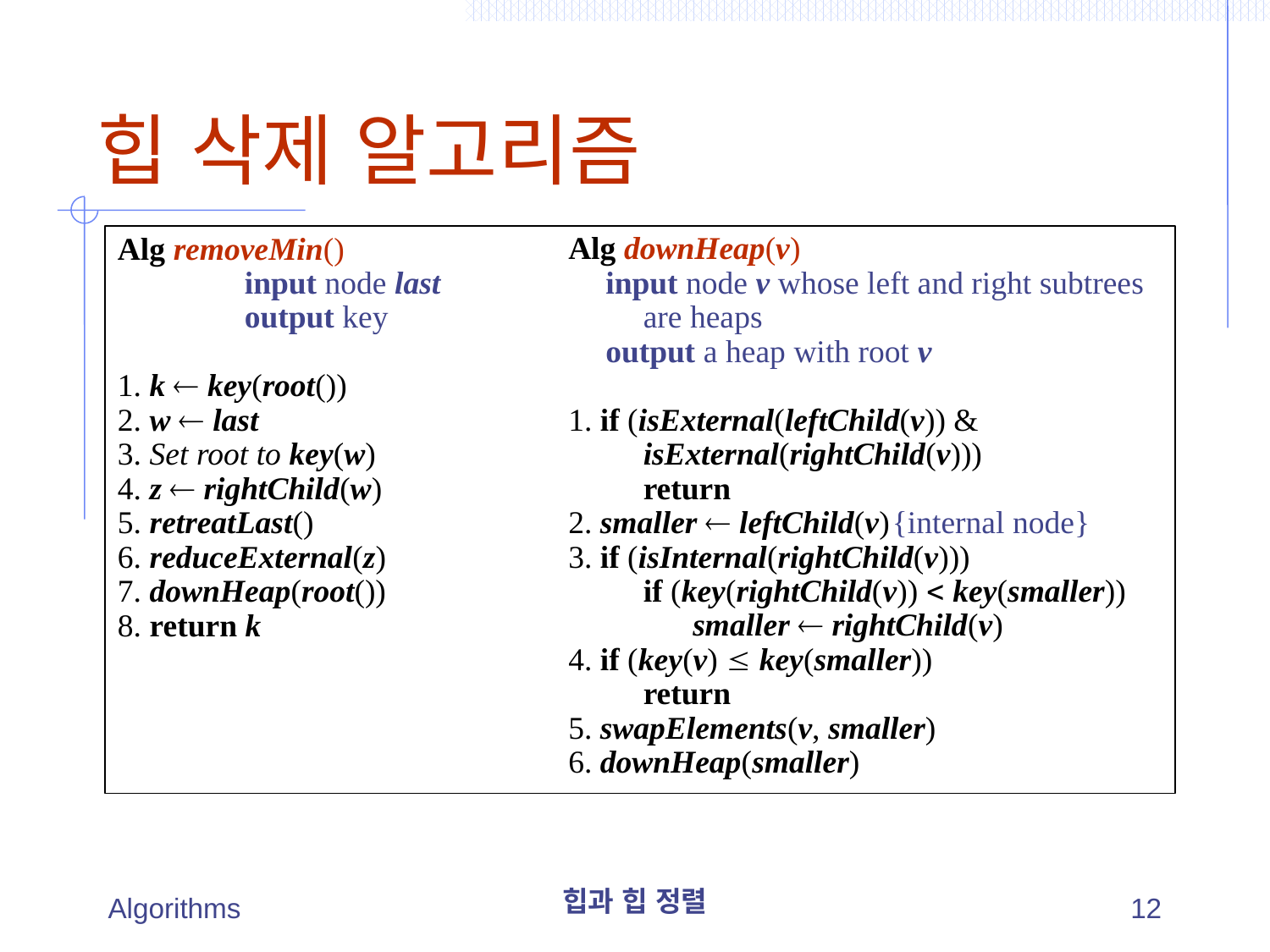

# 힙 삭제 알고리즘

Alg removeMin()
	input node last
	output key

1. k ← key(root())
2. w ← last
3. Set root to key(w)
4. z ← rightChild(w)
5. retreatLast()
6. reduceExternal(z)
7. downHeap(root())
8. return k
Alg downHeap(v)
	input node v whose left and right subtrees 		are heaps
	output a heap with root v

1. if (isExternal(leftChild(v)) & 					isExternal(rightChild(v)))
		return
2. smaller ← leftChild(v)	{internal node}
3. if (isInternal(rightChild(v)))
		if (key(rightChild(v)) < key(smaller))
			smaller ← rightChild(v)
4. if (key(v) ≤ key(smaller))
		return
5. swapElements(v, smaller)
6. downHeap(smaller)
Algorithms
힙과 힙 정렬
12